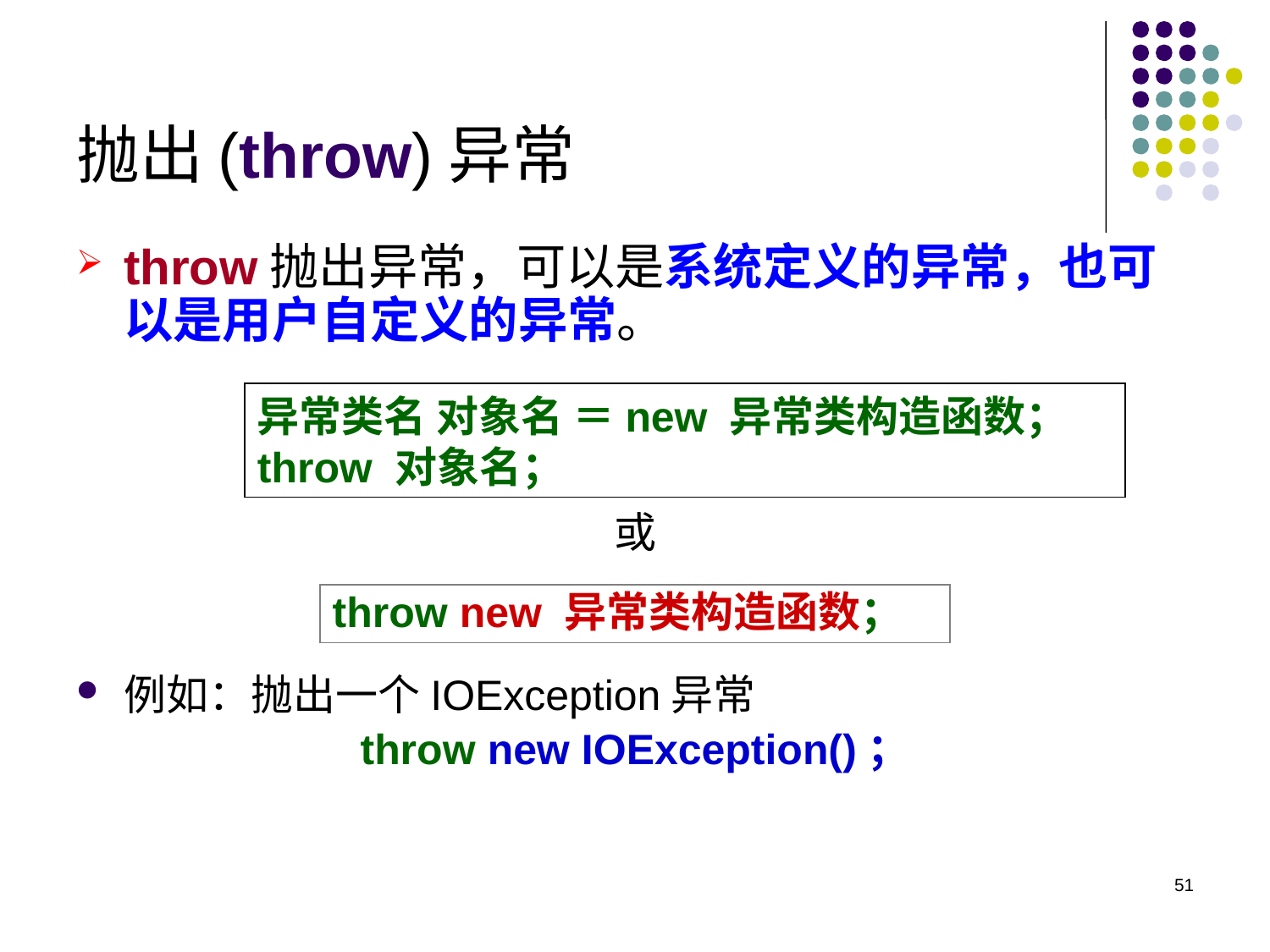

# 抛出(throw)异常
throw抛出异常，可以是系统定义的异常，也可以是用户自定义的异常。

或

例如：抛出一个IOException异常
throw new IOException()；
异常类名 对象名 ＝new 异常类构造函数；
throw 对象名；
throw new 异常类构造函数；
51